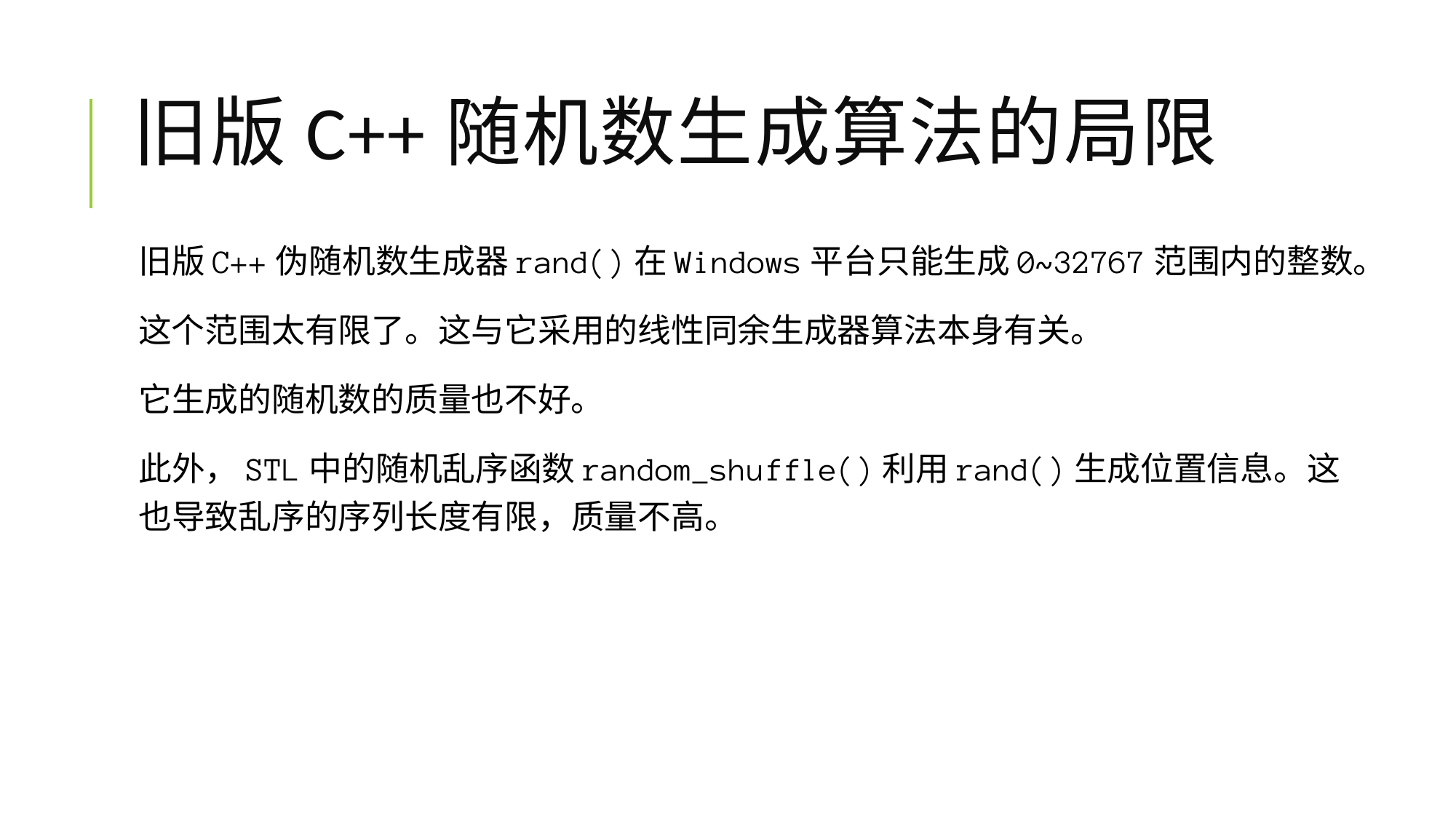

# 旧版C++随机数生成算法的局限
旧版C++伪随机数生成器rand()在Windows平台只能生成0~32767范围内的整数。
这个范围太有限了。这与它采用的线性同余生成器算法本身有关。
它生成的随机数的质量也不好。
此外，STL中的随机乱序函数random_shuffle()利用rand()生成位置信息。这也导致乱序的序列长度有限，质量不高。